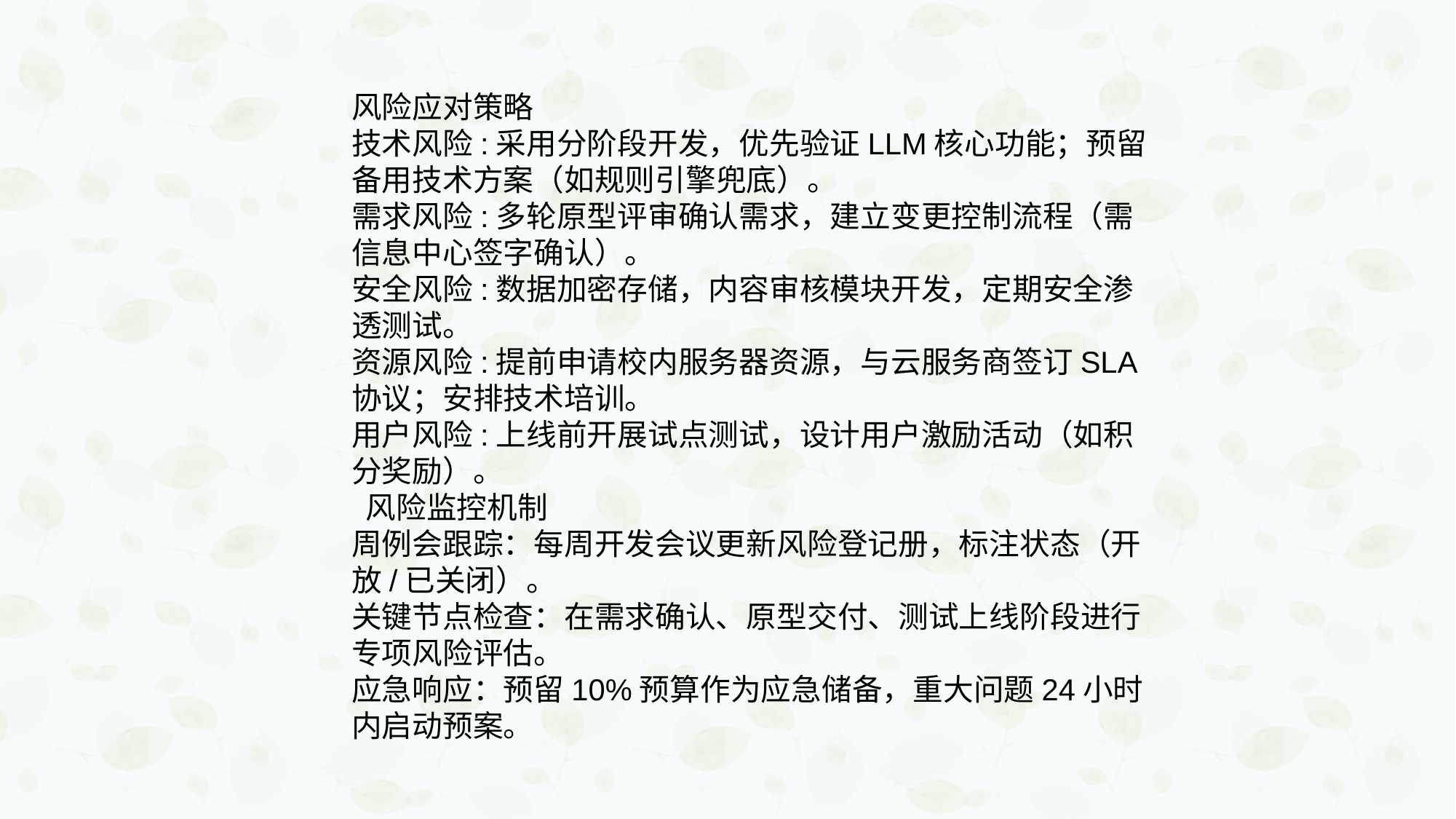

风险应对策略
技术风险:采用分阶段开发，优先验证LLM核心功能；预留备用技术方案（如规则引擎兜底）。
需求风险:多轮原型评审确认需求，建立变更控制流程（需信息中心签字确认）。
安全风险:数据加密存储，内容审核模块开发，定期安全渗透测试。
资源风险:提前申请校内服务器资源，与云服务商签订SLA协议；安排技术培训。
用户风险:上线前开展试点测试，设计用户激励活动（如积分奖励）。
 风险监控机制
周例会跟踪：每周开发会议更新风险登记册，标注状态（开放/已关闭）。
关键节点检查：在需求确认、原型交付、测试上线阶段进行专项风险评估。
应急响应：预留10%预算作为应急储备，重大问题24小时内启动预案。